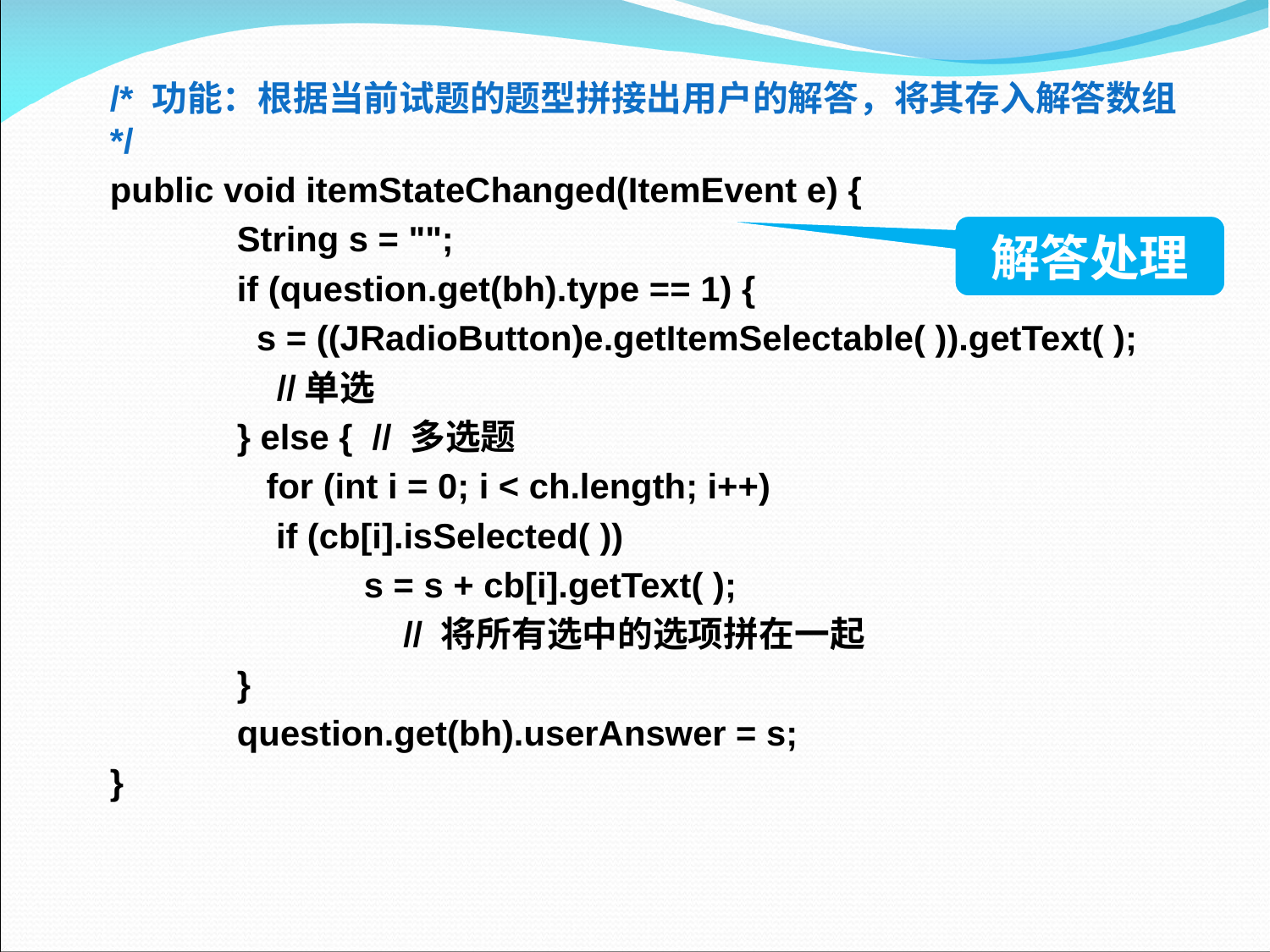

/* 功能：根据当前试题的题型拼接出用户的解答，将其存入解答数组 */
  	public void itemStateChanged(ItemEvent e) {
  		String s = "";
  		if (question.get(bh).type == 1) {
  		  s = ((JRadioButton)e.getItemSelectable( )).getText( );
                     //单选
  		} else {  // 多选题
  		   for (int i = 0; i < ch.length; i++)
  		    if (cb[i].isSelected( ))
  			s = s + cb[i].getText( );
                                  // 将所有选中的选项拼在一起
  		}
  		question.get(bh).userAnswer = s;
 	}

解答处理